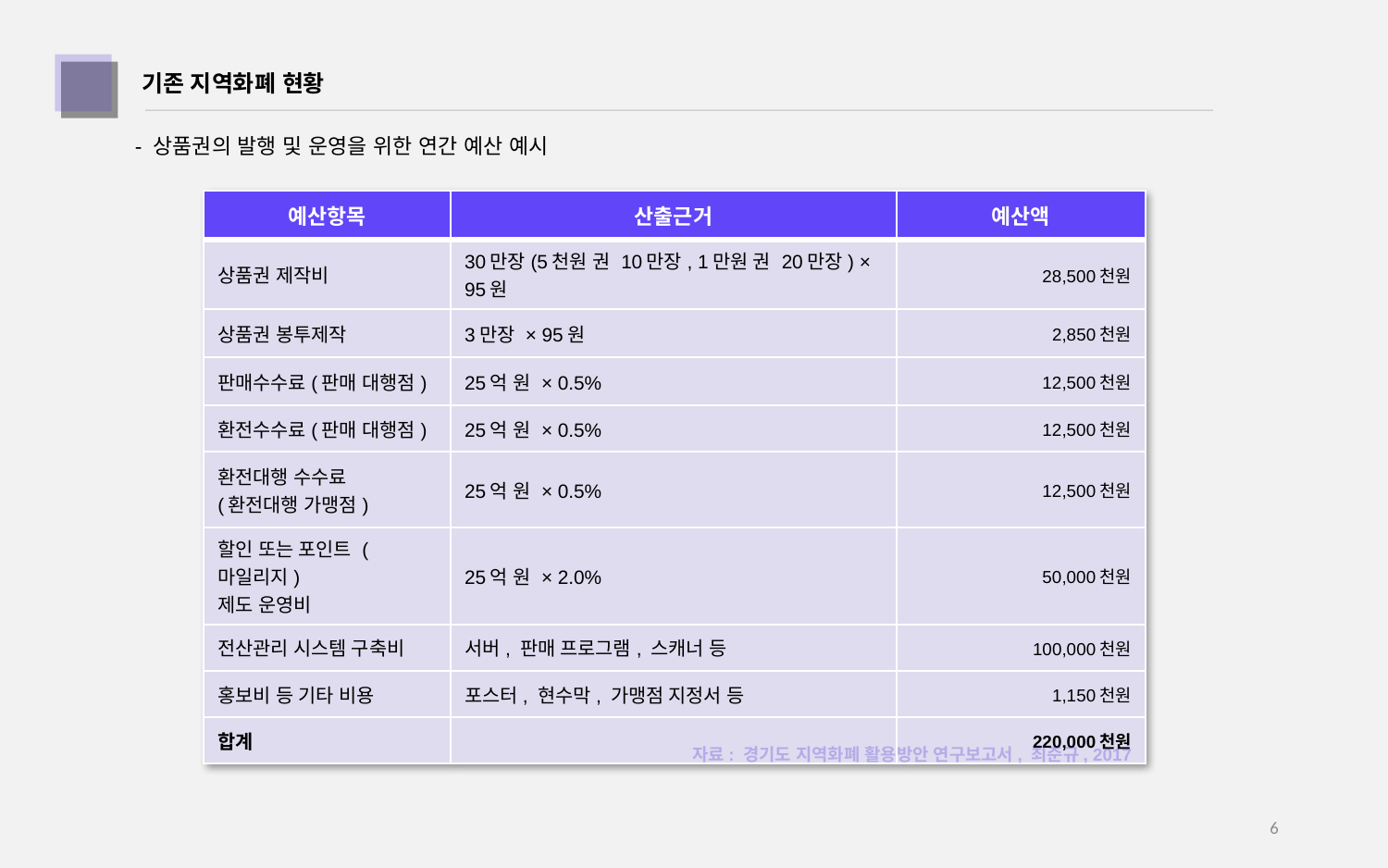

기존 지역화폐 현황
01
- 상품권의 발행 및 운영을 위한 연간 예산 예시
| 예산항목 | 산출근거 | 예산액 |
| --- | --- | --- |
| 상품권 제작비 | 30만장(5천원 권 10만장, 1만원 권 20만장) × 95원 | 28,500천원 |
| 상품권 봉투제작 | 3만장 × 95원 | 2,850천원 |
| 판매수수료(판매 대행점) | 25억 원 × 0.5% | 12,500천원 |
| 환전수수료(판매 대행점) | 25억 원 × 0.5% | 12,500천원 |
| 환전대행 수수료 (환전대행 가맹점) | 25억 원 × 0.5% | 12,500천원 |
| 할인 또는 포인트 (마일리지) 제도 운영비 | 25억 원 × 2.0% | 50,000천원 |
| 전산관리 시스템 구축비 | 서버, 판매 프로그램, 스캐너 등 | 100,000천원 |
| 홍보비 등 기타 비용 | 포스터, 현수막, 가맹점 지정서 등 | 1,150천원 |
| 합계 |  | 220,000천원 |

자료: 경기도 지역화폐 활용방안 연구보고서, 최준규, 2017
6